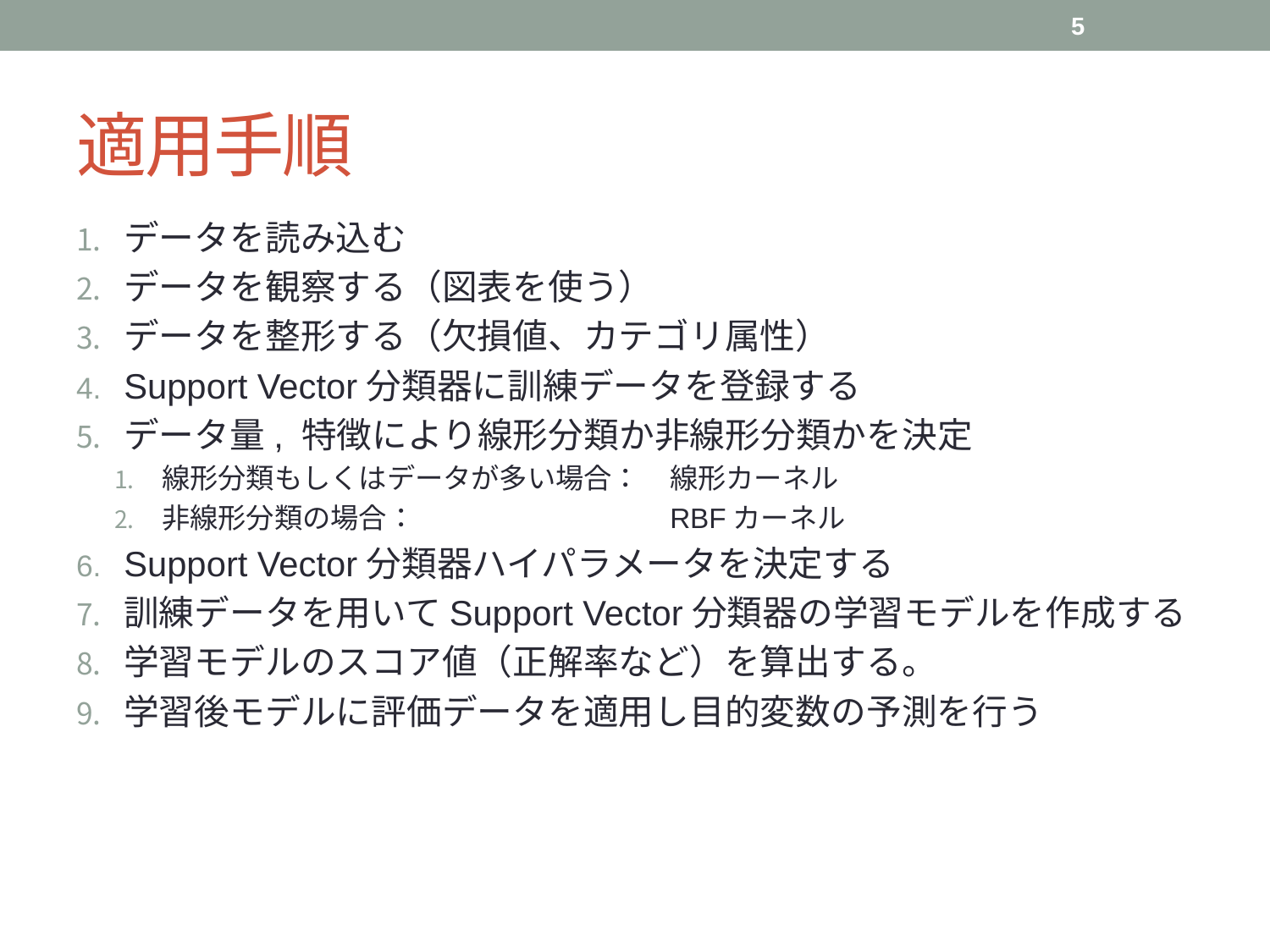

5
# 適用手順
データを読み込む
データを観察する（図表を使う）
データを整形する（欠損値、カテゴリ属性）
Support Vector分類器に訓練データを登録する
データ量, 特徴により線形分類か非線形分類かを決定
線形分類もしくはデータが多い場合：	線形カーネル
非線形分類の場合：			RBFカーネル
Support Vector分類器ハイパラメータを決定する
訓練データを用いてSupport Vector分類器の学習モデルを作成する
学習モデルのスコア値（正解率など）を算出する。
学習後モデルに評価データを適用し目的変数の予測を行う